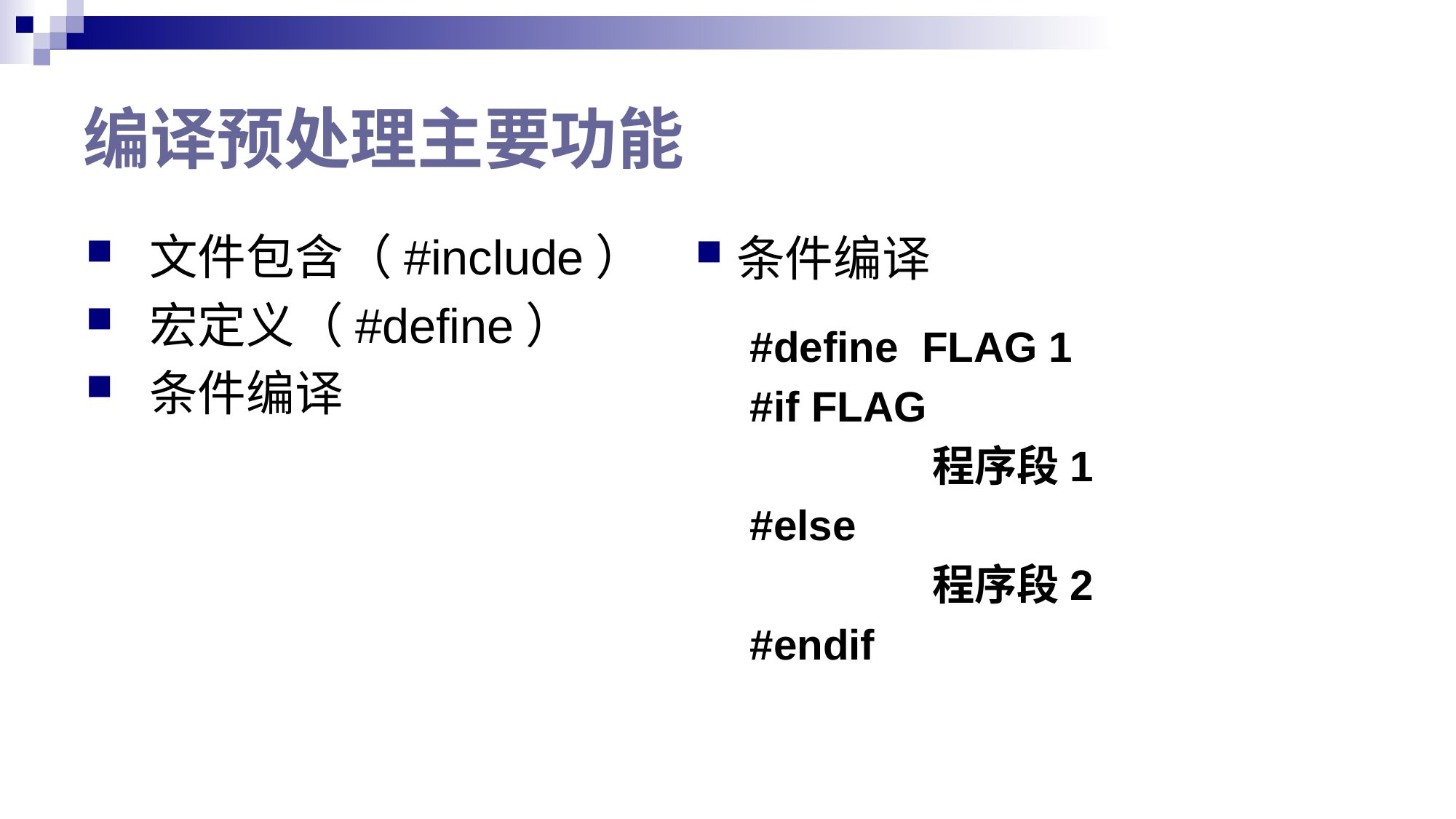

# 编译预处理主要功能
 文件包含（#include）
 宏定义（#define）
 条件编译

条件编译
#define  FLAG 1
#if FLAG
		   程序段1
#else
		   程序段2
#endif